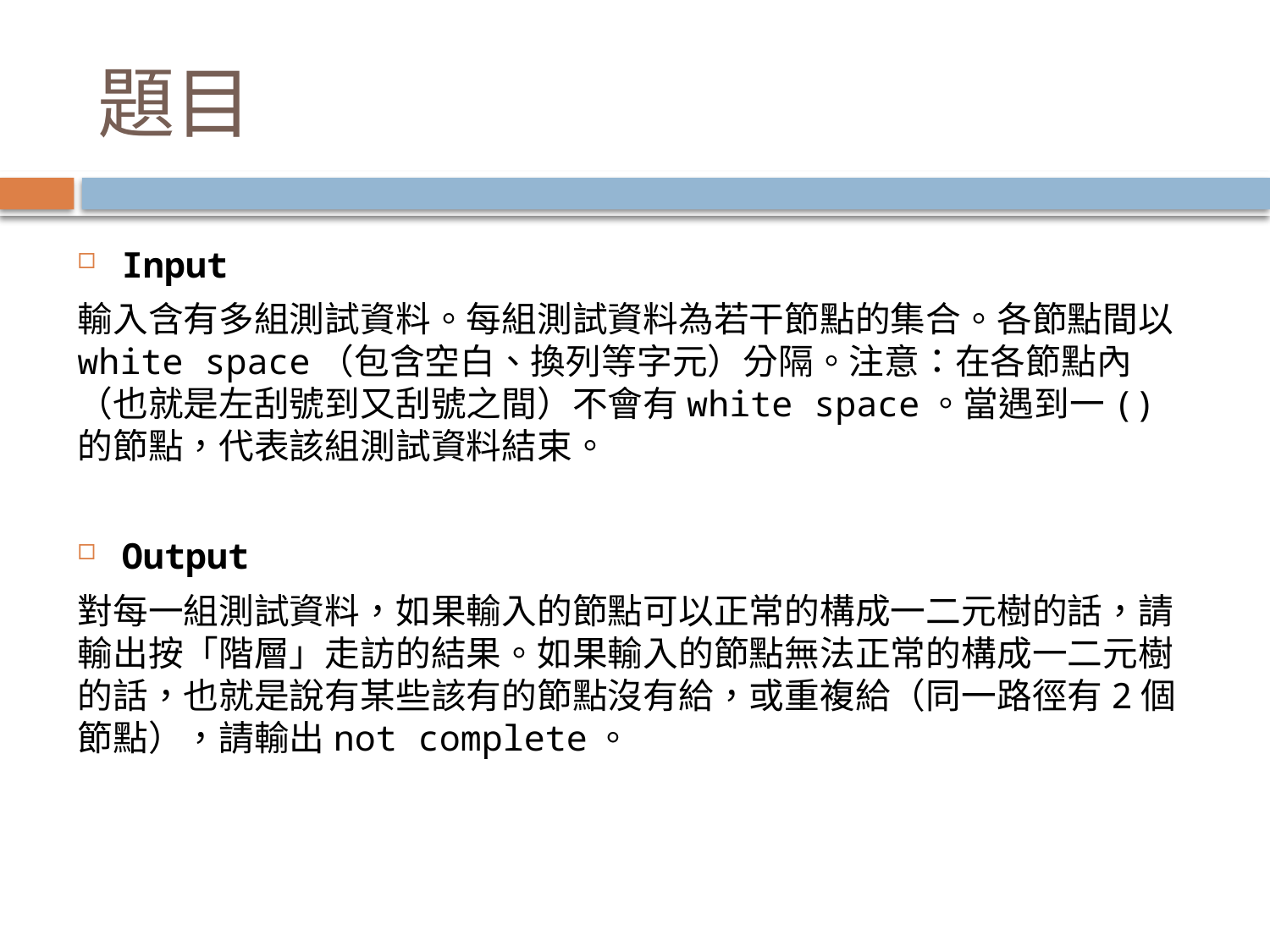

# 題目
Input
輸入含有多組測試資料。每組測試資料為若干節點的集合。各節點間以white space（包含空白、換列等字元）分隔。注意：在各節點內（也就是左刮號到又刮號之間）不會有white space。當遇到一()的節點，代表該組測試資料結束。

Output
對每一組測試資料，如果輸入的節點可以正常的構成一二元樹的話，請輸出按「階層」走訪的結果。如果輸入的節點無法正常的構成一二元樹的話，也就是說有某些該有的節點沒有給，或重複給（同一路徑有2個節點），請輸出not complete。